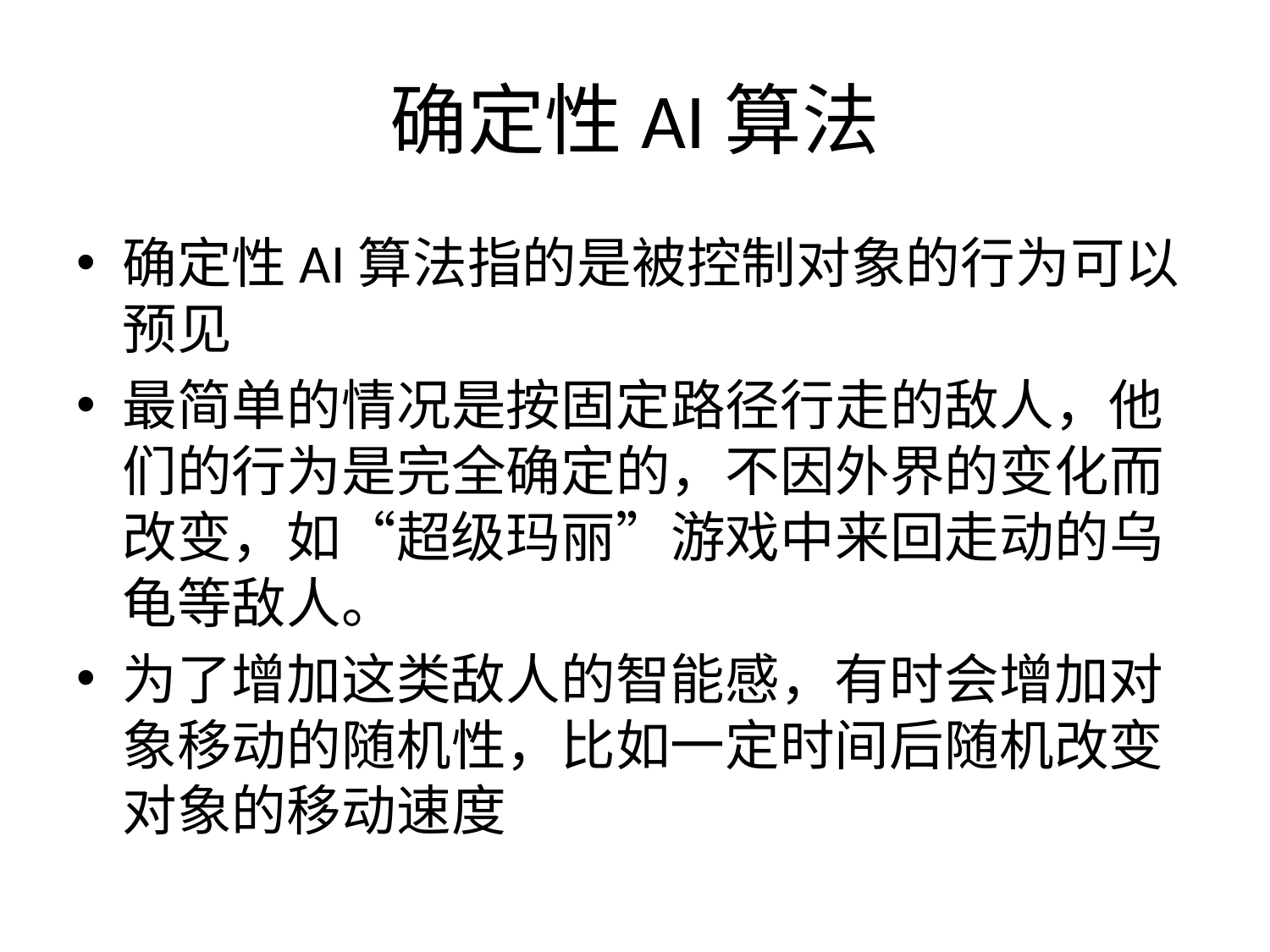

# 确定性AI算法
确定性AI算法指的是被控制对象的行为可以预见
最简单的情况是按固定路径行走的敌人，他们的行为是完全确定的，不因外界的变化而改变，如“超级玛丽”游戏中来回走动的乌龟等敌人。
为了增加这类敌人的智能感，有时会增加对象移动的随机性，比如一定时间后随机改变对象的移动速度